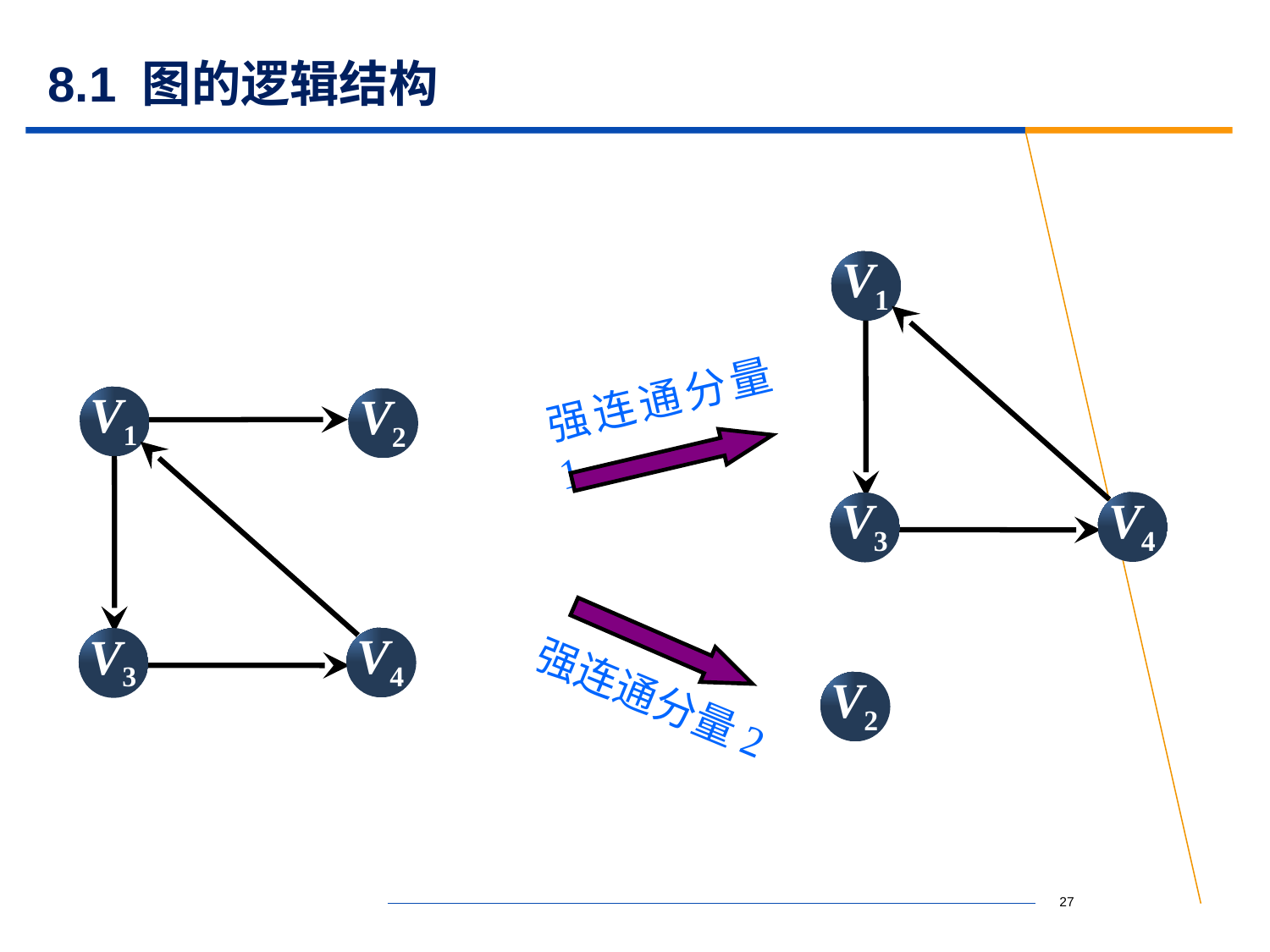

# 8.1 图的逻辑结构
V1

V4
V3

强连通分量1

V1
V2

V4
V3

强连通分量2
V2